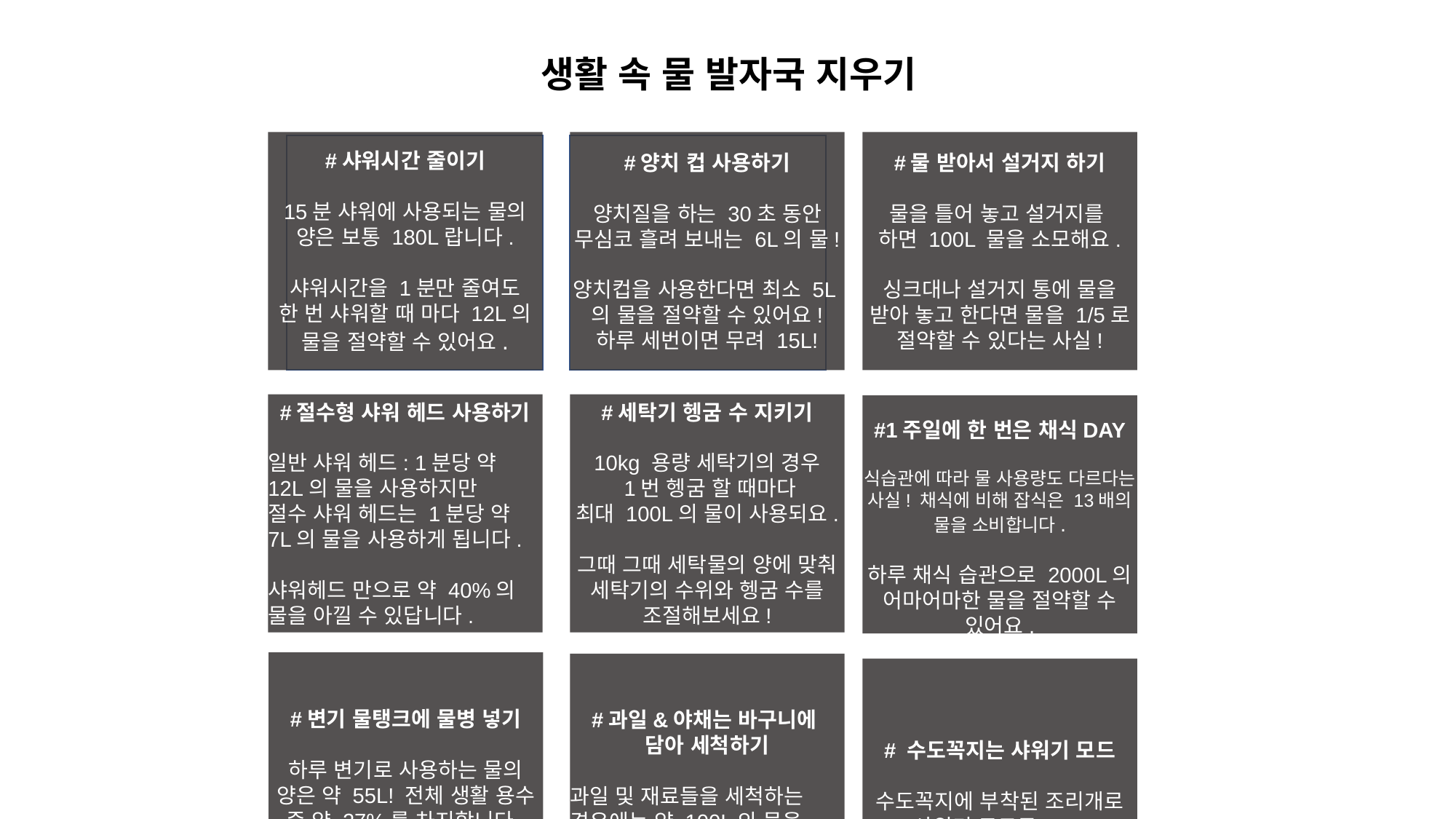

생활 속 물 발자국 지우기
#물 받아서 설거지 하기

물을 틀어 놓고 설거지를
하면 100L 물을 소모해요.

싱크대나 설거지 통에 물을
받아 놓고 한다면 물을 1/5로
절약할 수 있다는 사실!
#샤워시간 줄이기

15분 샤워에 사용되는 물의 양은 보통 180L랍니다.

샤워시간을 1분만 줄여도
한 번 샤워할 때 마다 12L의 물을 절약할 수 있어요.
#양치 컵 사용하기

양치질을 하는 30초 동안 무심코 흘려 보내는 6L의 물!

양치컵을 사용한다면 최소 5L의 물을 절약할 수 있어요!
하루 세번이면 무려 15L!

#절수형 샤워 헤드 사용하기

일반 샤워 헤드: 1분당 약 12L의 물을 사용하지만
절수 샤워 헤드는 1분당 약 7L의 물을 사용하게 됩니다.

샤워헤드 만으로 약 40%의 물을 아낄 수 있답니다.

#세탁기 헹굼 수 지키기

10kg 용량 세탁기의 경우
 1번 헹굼 할 때마다
최대 100L의 물이 사용되요.

그때 그때 세탁물의 양에 맞춰 세탁기의 수위와 헹굼 수를 조절해보세요!

#1주일에 한 번은 채식DAY

식습관에 따라 물 사용량도 다르다는 사실! 채식에 비해 잡식은 13배의 물을 소비합니다.

하루 채식 습관으로 2000L의
어마어마한 물을 절약할 수 있어요.

#변기 물탱크에 물병 넣기

하루 변기로 사용하는 물의 양은 약 55L! 전체 생활 용수 중 약 27%를 차지합니다.

변기 물 탱크에 물을 가득
채운 물병을 넣어두는 것만으로도 물 사용량을 30% 감소할 수 있습니다.

#과일&야채는 바구니에
담아 세척하기

과일 및 재료들을 세척하는 경우에는 약 100L의 물을 소모하게 됩니다.

 설거지통을 사용하신다면 대략 5분의 1정도인 20L 정도의 물로 충분하게 세척하실 수가 있습니다.

# 수도꼭지는 샤워기 모드

수도꼭지에 부착된 조리개로
샤워기 모드로 ON!

표면적이 넓어져 세척시간과
물 소비량을 20% 가량
줄일 수 있어요.